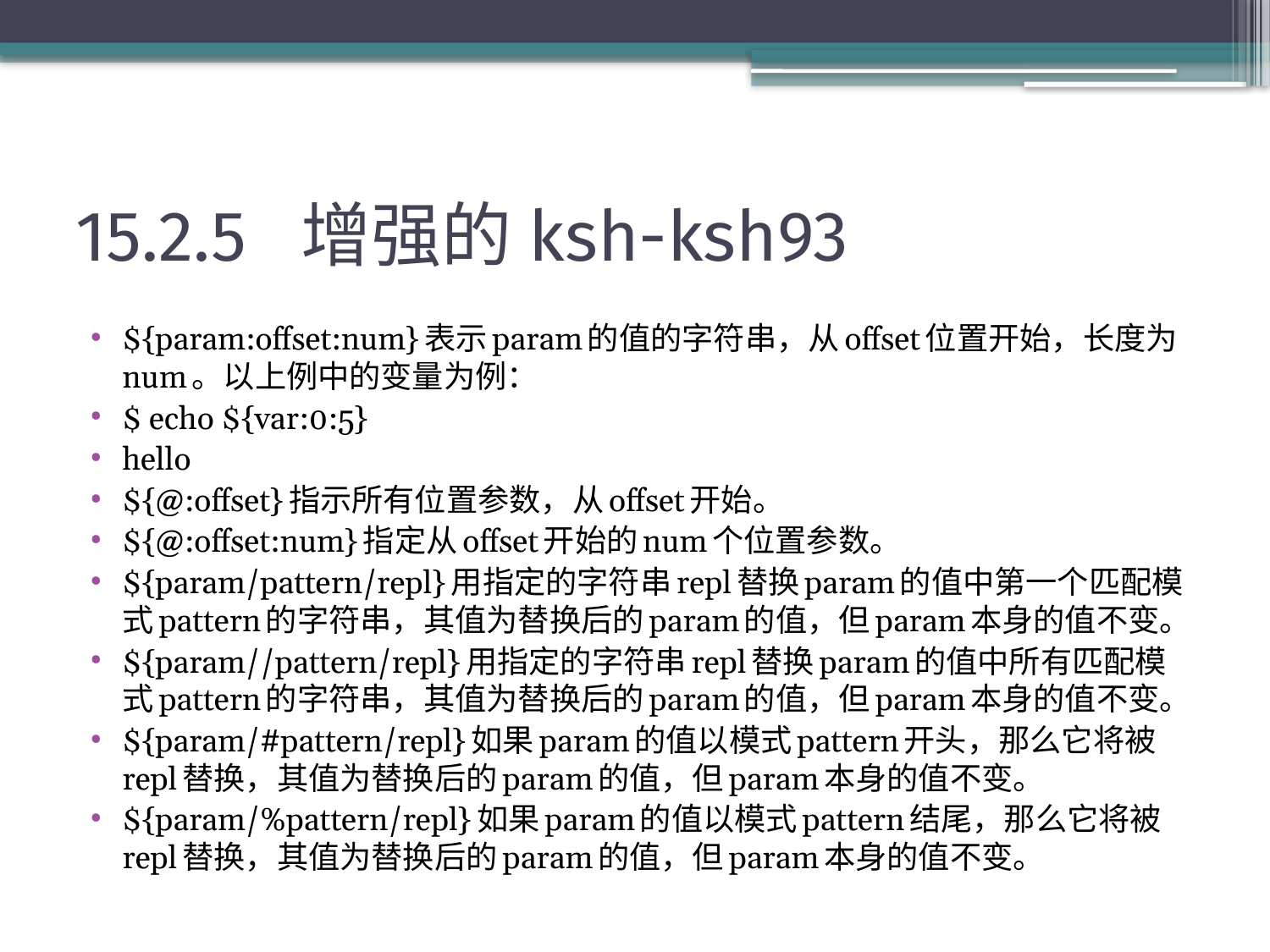

# 15.2.5  增强的ksh-ksh93
${param:offset:num}表示param的值的字符串，从offset位置开始，长度为num。以上例中的变量为例：
$ echo ${var:0:5}
hello
${@:offset}指示所有位置参数，从offset开始。
${@:offset:num}指定从offset开始的num个位置参数。
${param/pattern/repl}用指定的字符串repl替换param的值中第一个匹配模式pattern的字符串，其值为替换后的param的值，但param本身的值不变。
${param//pattern/repl}用指定的字符串repl替换param的值中所有匹配模式pattern的字符串，其值为替换后的param的值，但param本身的值不变。
${param/#pattern/repl}如果param的值以模式pattern开头，那么它将被repl替换，其值为替换后的param的值，但param本身的值不变。
${param/%pattern/repl}如果param的值以模式pattern结尾，那么它将被repl替换，其值为替换后的param的值，但param本身的值不变。